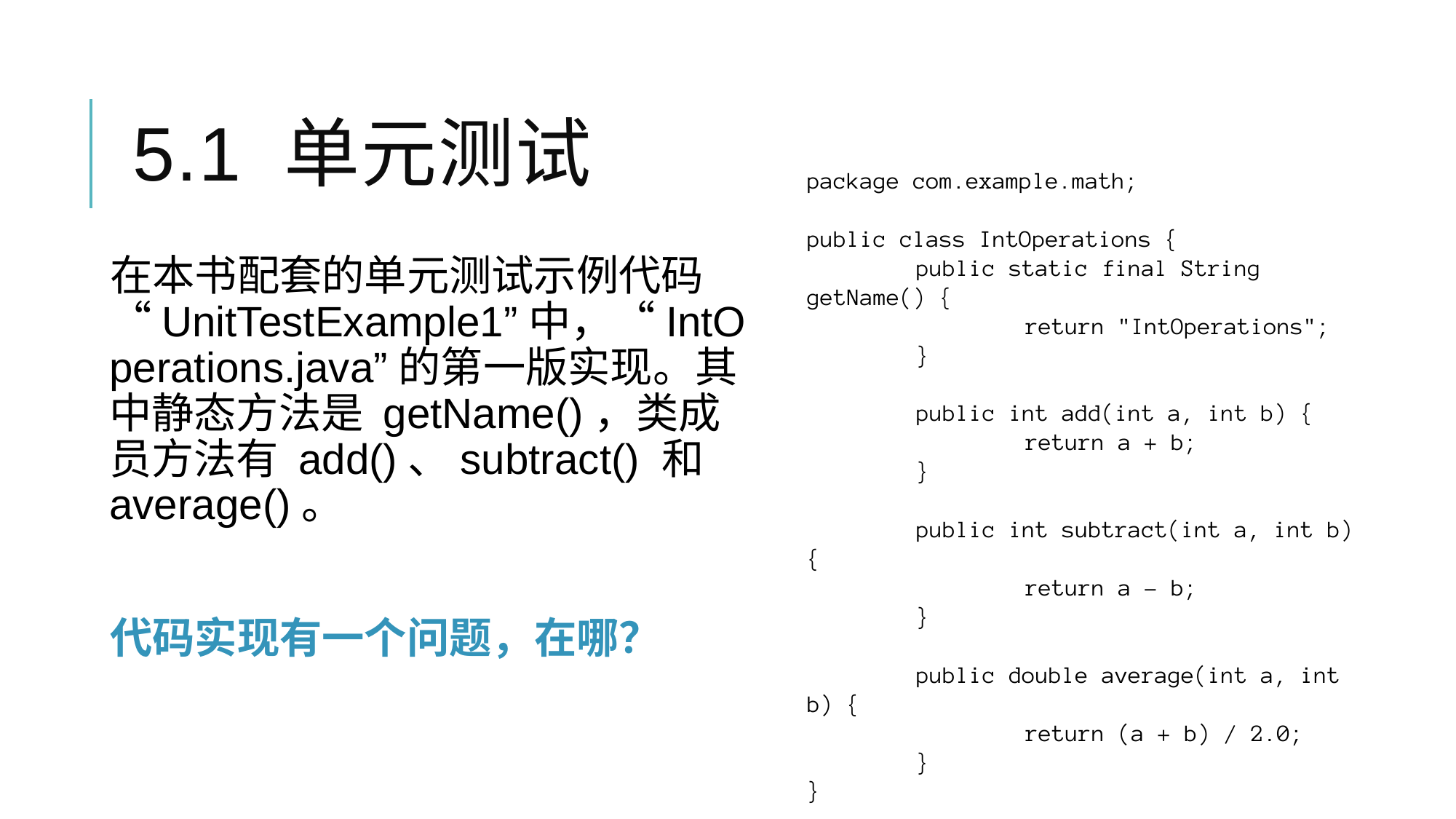

# 5.1 单元测试
package com.example.math;

public class IntOperations {
	public static final String getName() {
		return "IntOperations";
	}

	public int add(int a, int b) {
		return a + b;
	}

	public int subtract(int a, int b) {
		return a - b;
	}

	public double average(int a, int b) {
		return (a + b) / 2.0;
	}
}
在本书配套的单元测试示例代码“UnitTestExample1”中，“IntOperations.java”的第一版实现。其中静态方法是 getName()，类成员方法有 add()、subtract() 和 average()。

代码实现有一个问题，在哪？